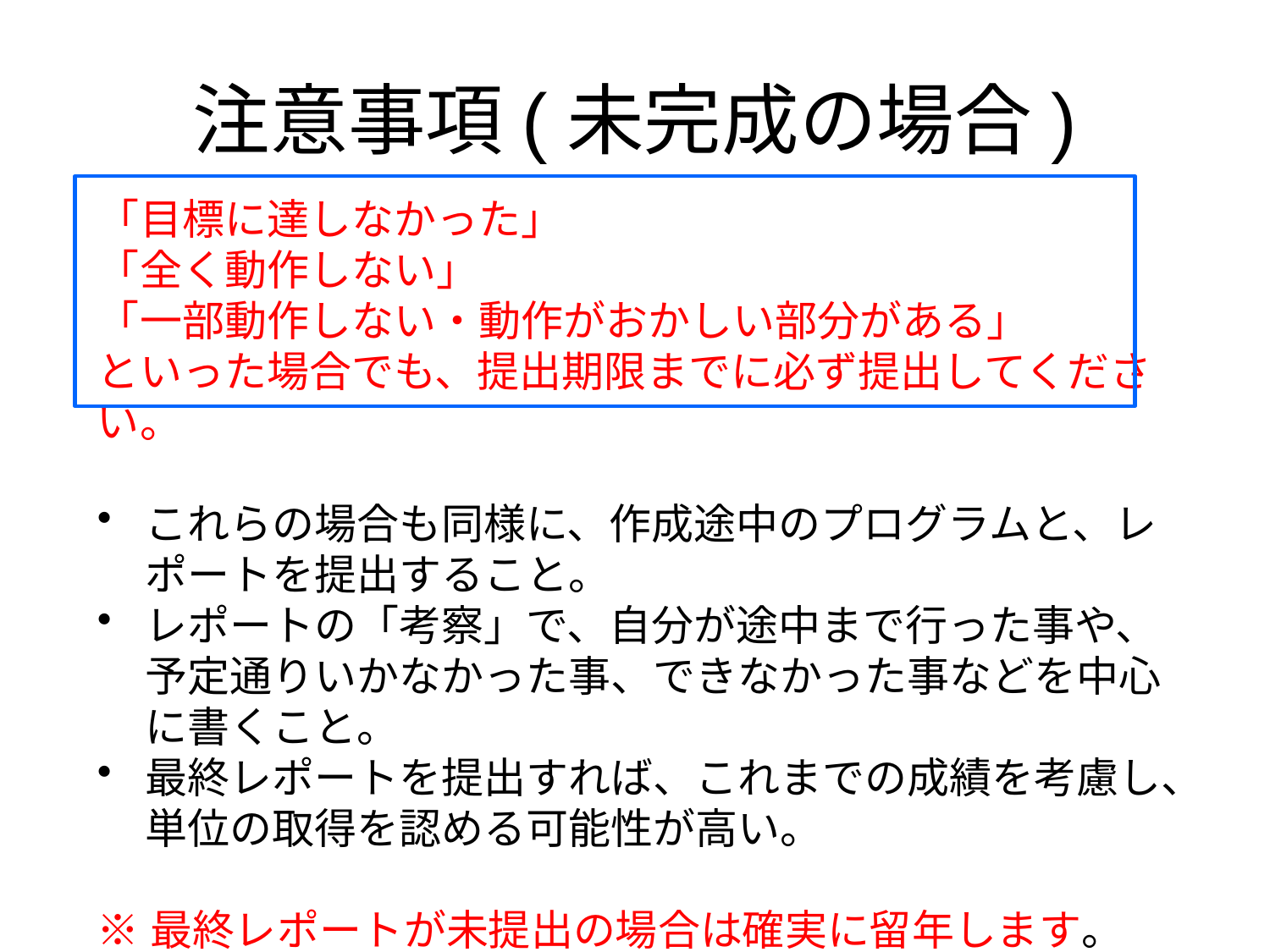

# 注意事項(未完成の場合)

「目標に達しなかった」
「全く動作しない」
「一部動作しない・動作がおかしい部分がある」
といった場合でも、提出期限までに必ず提出してください。

これらの場合も同様に、作成途中のプログラムと、レポートを提出すること。
レポートの「考察」で、自分が途中まで行った事や、予定通りいかなかった事、できなかった事などを中心に書くこと。
最終レポートを提出すれば、これまでの成績を考慮し、単位の取得を認める可能性が高い。

※最終レポートが未提出の場合は確実に留年します。